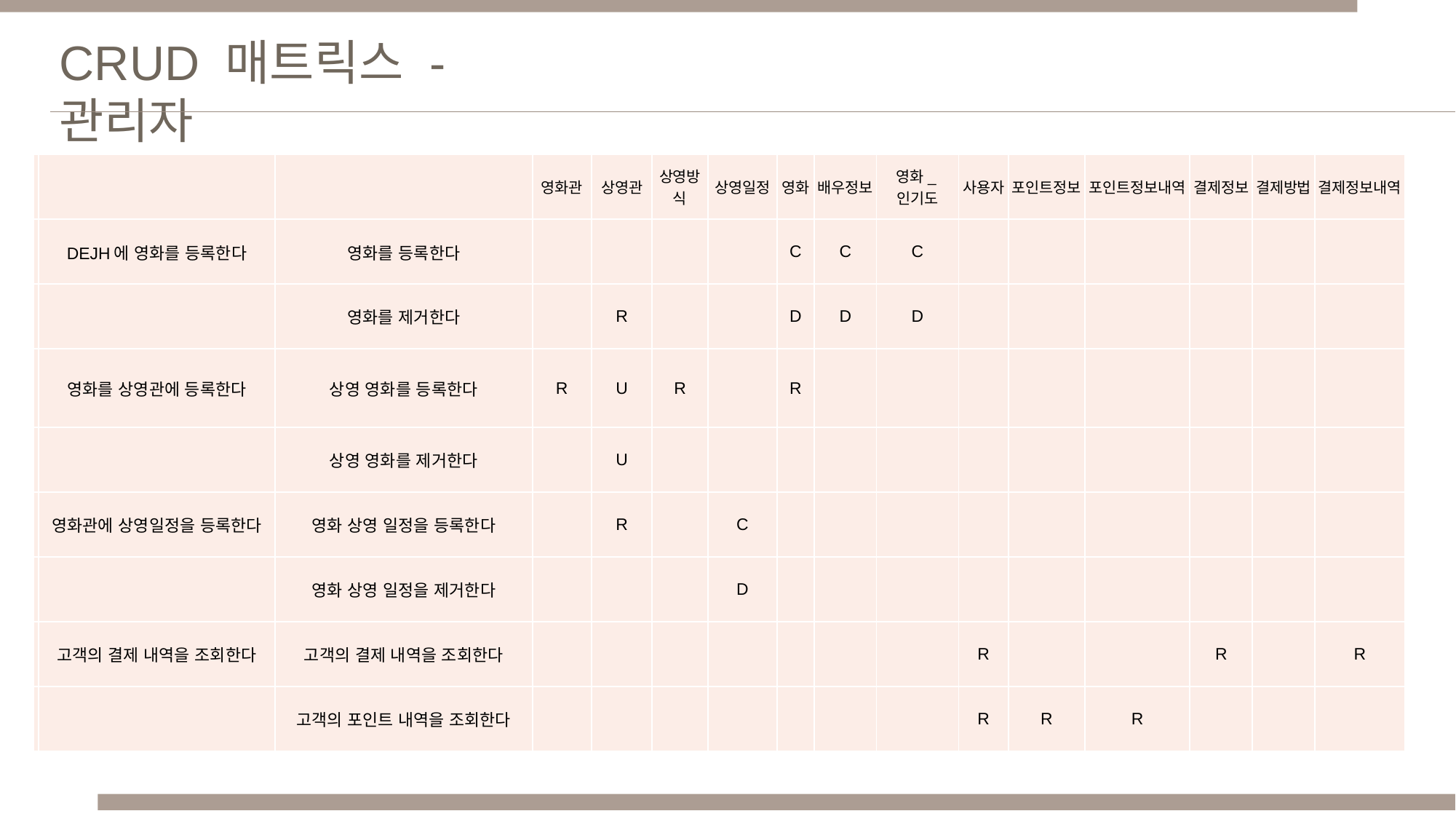

CRUD 매트릭스 - 관리자
|  |  |  | 영화관 | 상영관 | 상영방식 | 상영일정 | 영화 | 배우정보 | 영화\_인기도 | 사용자 | 포인트정보 | 포인트정보내역 | 결제정보 | 결제방법 | 결제정보내역 |
| --- | --- | --- | --- | --- | --- | --- | --- | --- | --- | --- | --- | --- | --- | --- | --- |
|  | DEJH에 영화를 등록한다 | 영화를 등록한다 |  |  |  |  | C | C | C |  |  |  |  |  |  |
|  |  | 영화를 제거한다 |  | R |  |  | D | D | D |  |  |  |  |  |  |
|  | 영화를 상영관에 등록한다 | 상영 영화를 등록한다 | R | U | R |  | R |  |  |  |  |  |  |  |  |
|  |  | 상영 영화를 제거한다 |  | U |  |  |  |  |  |  |  |  |  |  |  |
|  | 영화관에 상영일정을 등록한다 | 영화 상영 일정을 등록한다 |  | R |  | C |  |  |  |  |  |  |  |  |  |
|  |  | 영화 상영 일정을 제거한다 |  |  |  | D |  |  |  |  |  |  |  |  |  |
|  | 고객의 결제 내역을 조회한다 | 고객의 결제 내역을 조회한다 |  |  |  |  |  |  |  | R |  |  | R |  | R |
|  |  | 고객의 포인트 내역을 조회한다 |  |  |  |  |  |  |  | R | R | R |  |  |  |